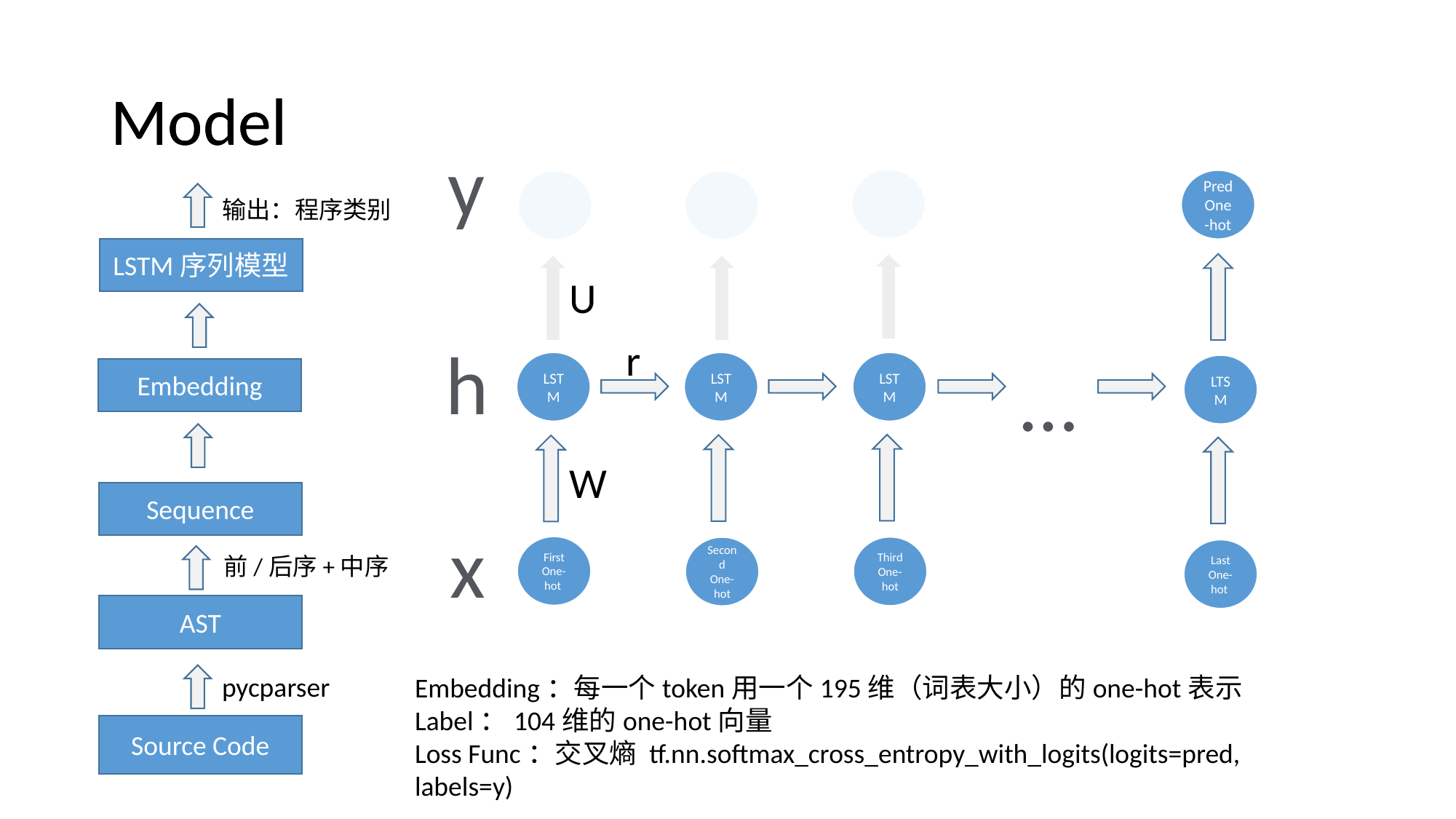

# Model
Model
y

Pred
One-hot

输出：程序类别
LSTM序列模型

U

h
r
…
LSTM
LSTM
LSTM
LTSM
Embedding

W
Sequence
x
First
One-hot
Third One-hot
Second One-hot
Last
One-hot

前/后序+中序
AST
pycparser

Embedding：每一个token用一个195维（词表大小）的one-hot表示
Label：104维的one-hot向量
Loss Func：交叉熵 tf.nn.softmax_cross_entropy_with_logits(logits=pred, labels=y)
Source Code